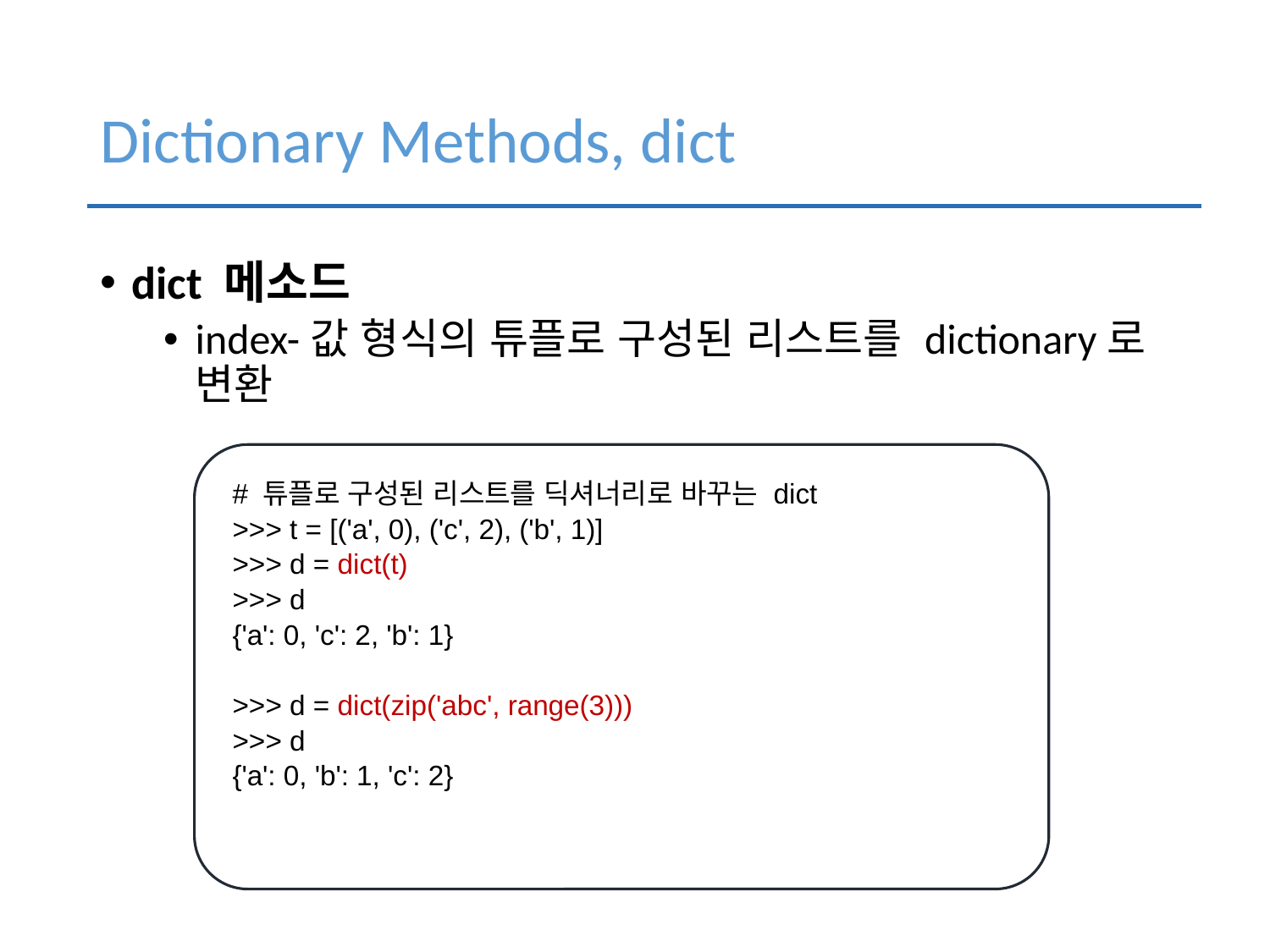

# Dictionary Methods, dict
dict 메소드
index-값 형식의 튜플로 구성된 리스트를 dictionary로 변환

# 튜플로 구성된 리스트를 딕셔너리로 바꾸는 dict
>>> t = [('a', 0), ('c', 2), ('b', 1)]
>>> d = dict(t)
>>> d
{'a': 0, 'c': 2, 'b': 1}

>>> d = dict(zip('abc', range(3)))
>>> d
{'a': 0, 'b': 1, 'c': 2}